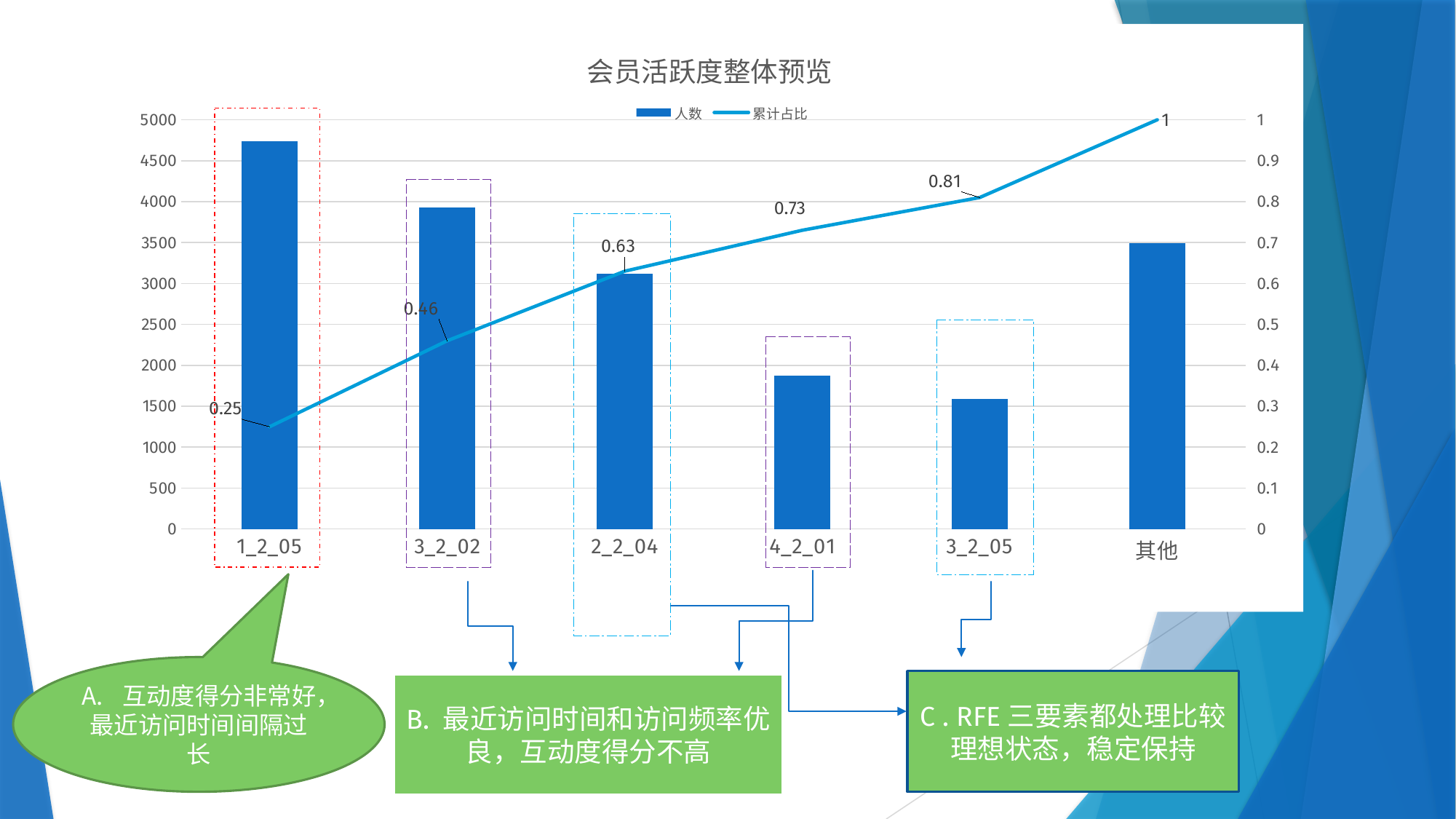

### Chart: 会员活跃度整体预览

| Category | 人数 | 累计占比 |
|---|---|---|
| 1_2_05 | 4738.0 | 0.25 |
| 3_2_02 | 3929.0 | 0.46 |
| 2_2_04 | 3117.0 | 0.63 |
| 4_2_01 | 1873.0 | 0.73 |
| 3_2_05 | 1587.0 | 0.81 |
| 其他 | 3489.0 | 1.0 |

互动度得分非常好，
最近访问时间间隔过长
C . RFE三要素都处理比较理想状态，稳定保持
B. 最近访问时间和访问频率优良，互动度得分不高